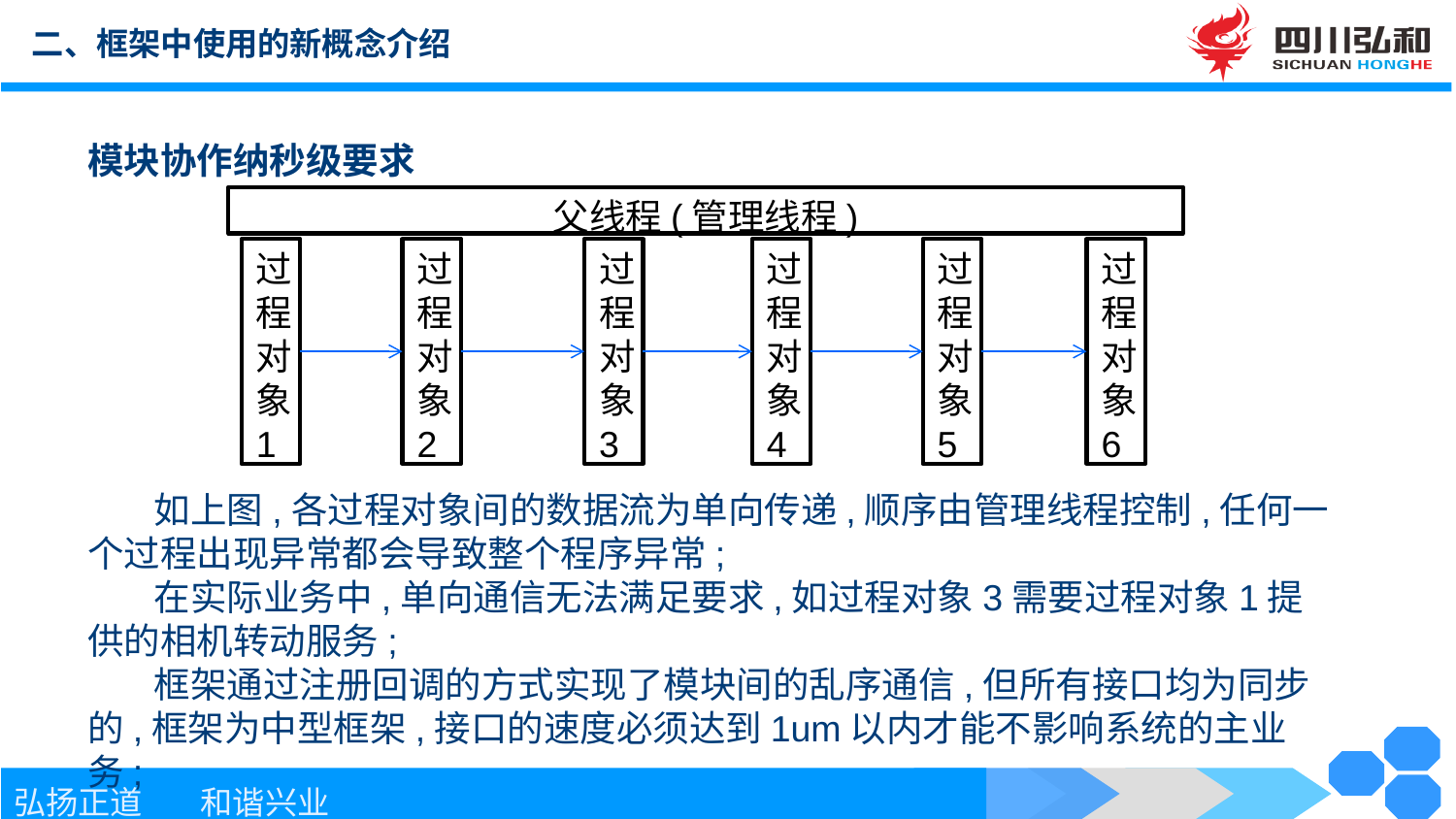

二、框架中使用的新概念介绍

模块协作纳秒级要求

       如上图,各过程对象间的数据流为单向传递,顺序由管理线程控制,任何一个过程出现异常都会导致整个程序异常;
       在实际业务中,单向通信无法满足要求,如过程对象3需要过程对象1提供的相机转动服务;
       框架通过注册回调的方式实现了模块间的乱序通信,但所有接口均为同步的,框架为中型框架,接口的速度必须达到1um以内才能不影响系统的主业务;
父线程(管理线程)
过程对象1
过程对象2
过程对象3
过程对象4
过程对象5
过程对象6

Suitable for all category, Lorem Ipsum is not simply random text.